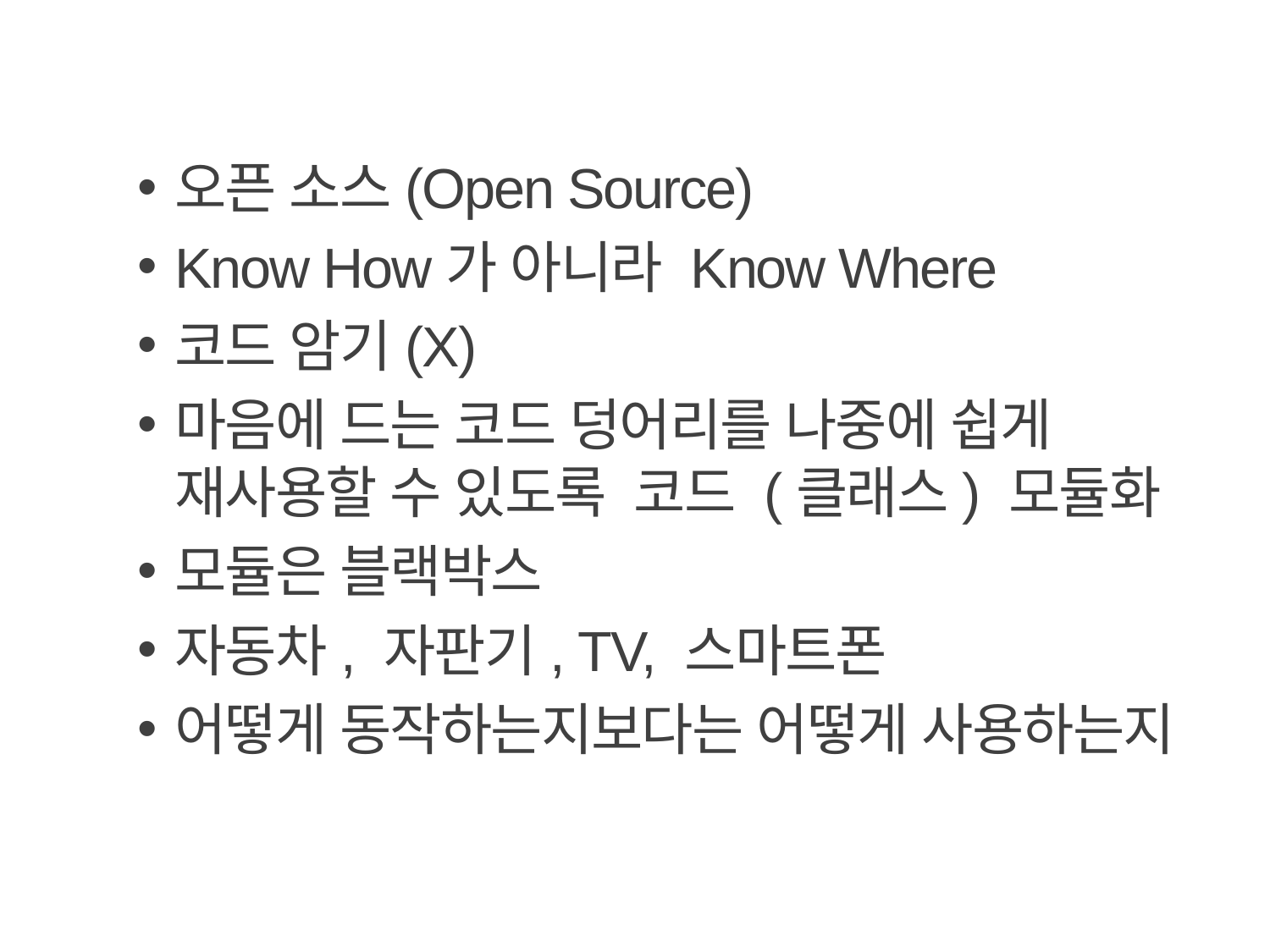

오픈 소스(Open Source)
Know How가 아니라 Know Where
코드 암기(X)
마음에 드는 코드 덩어리를 나중에 쉽게 재사용할 수 있도록  코드 (클래스) 모듈화
모듈은 블랙박스
자동차, 자판기, TV, 스마트폰
어떻게 동작하는지보다는 어떻게 사용하는지